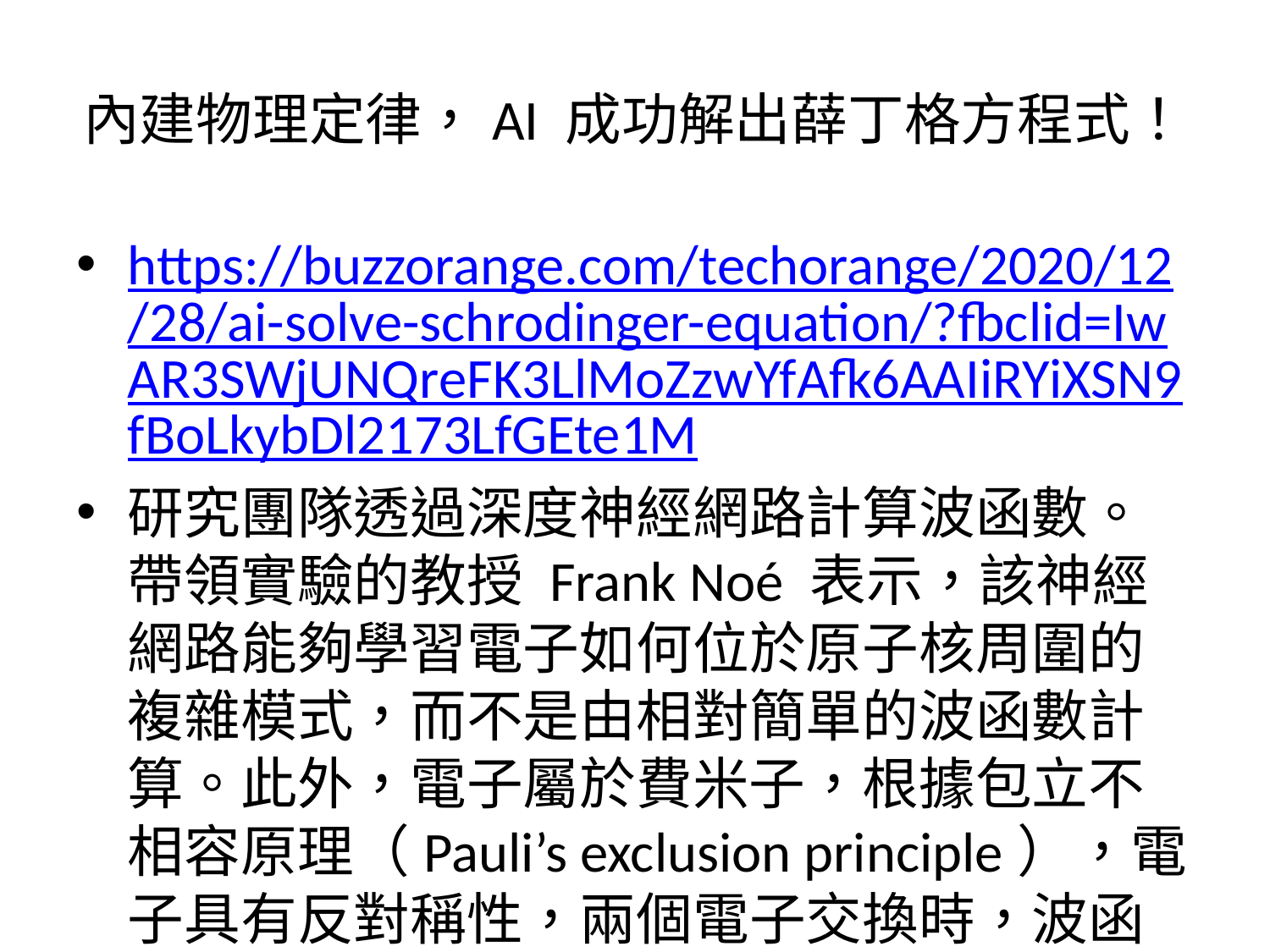

# 內建物理定律，AI 成功解出薛丁格方程式！
https://buzzorange.com/techorange/2020/12/28/ai-solve-schrodinger-equation/?fbclid=IwAR3SWjUNQreFK3LlMoZzwYfAfk6AAIiRYiXSN9fBoLkybDl2173LfGEte1M
研究團隊透過深度神經網路計算波函數。帶領實驗的教授 Frank Noé 表示，該神經網路能夠學習電子如何位於原子核周圍的複雜模式，而不是由相對簡單的波函數計算。此外，電子屬於費米子，根據包立不相容原理（Pauli’s exclusion principle），電子具有反對稱性，兩個電子交換時，波函數必須改變符號，而該神經網路也建構此特性。